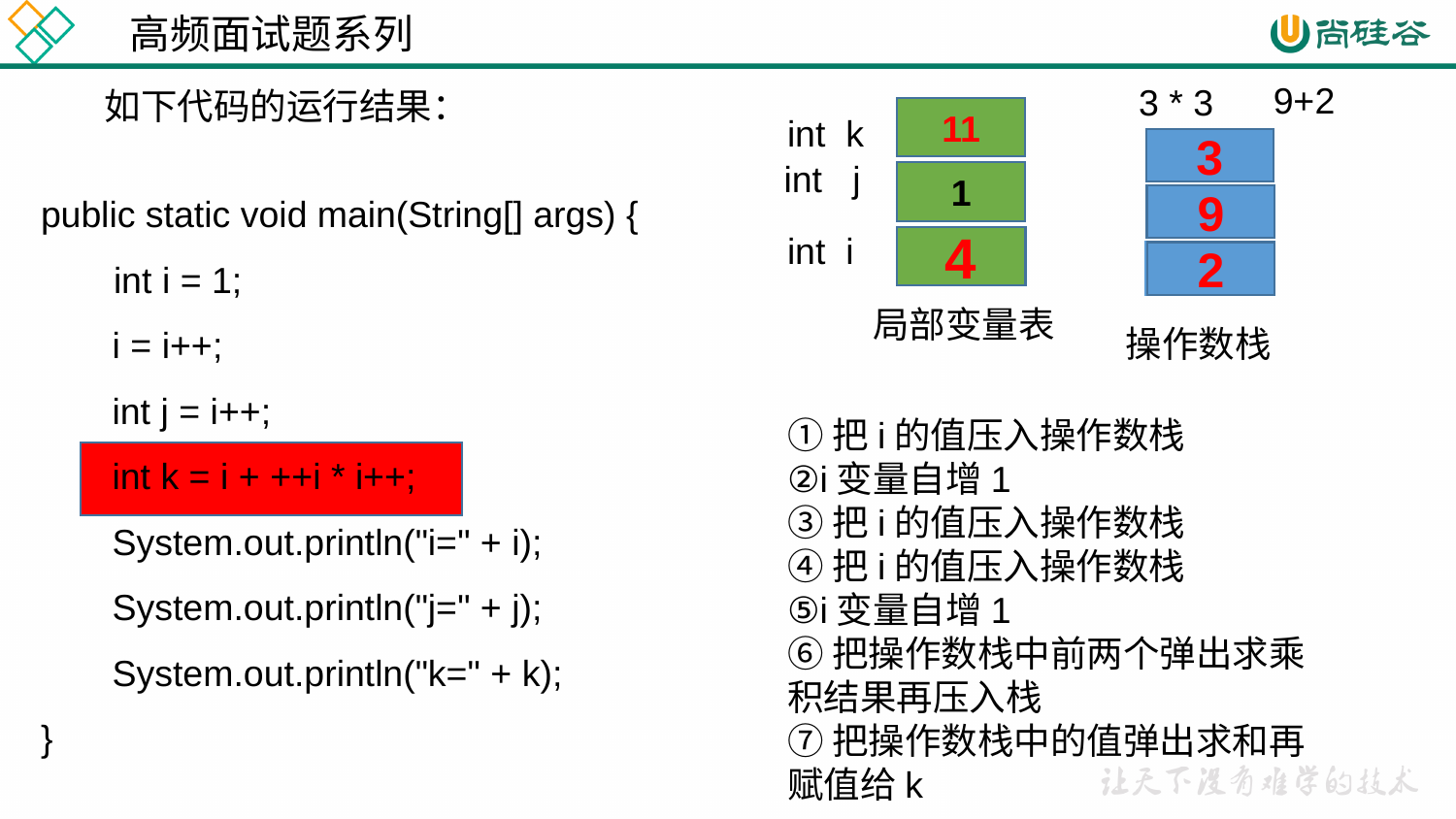

高频面试题系列
9+2
3 * 3
如下代码的运行结果：

11
int  k
3
int   j
public static void main(String[] args) {
int i = 1;
       i = i++;
       int j = i++;
       int k = i + ++i * i++;
       System.out.println("i=" + i);
       System.out.println("j=" + j);
       System.out.println("k=" + k);
}
1
3
9
int  i
3
4
2

2
局部变量表
操作数栈
①把i的值压入操作数栈
②i变量自增1
③把i的值压入操作数栈
④把i的值压入操作数栈
⑤i变量自增1
⑥把操作数栈中前两个弹出求乘积结果再压入栈
⑦把操作数栈中的值弹出求和再赋值给k